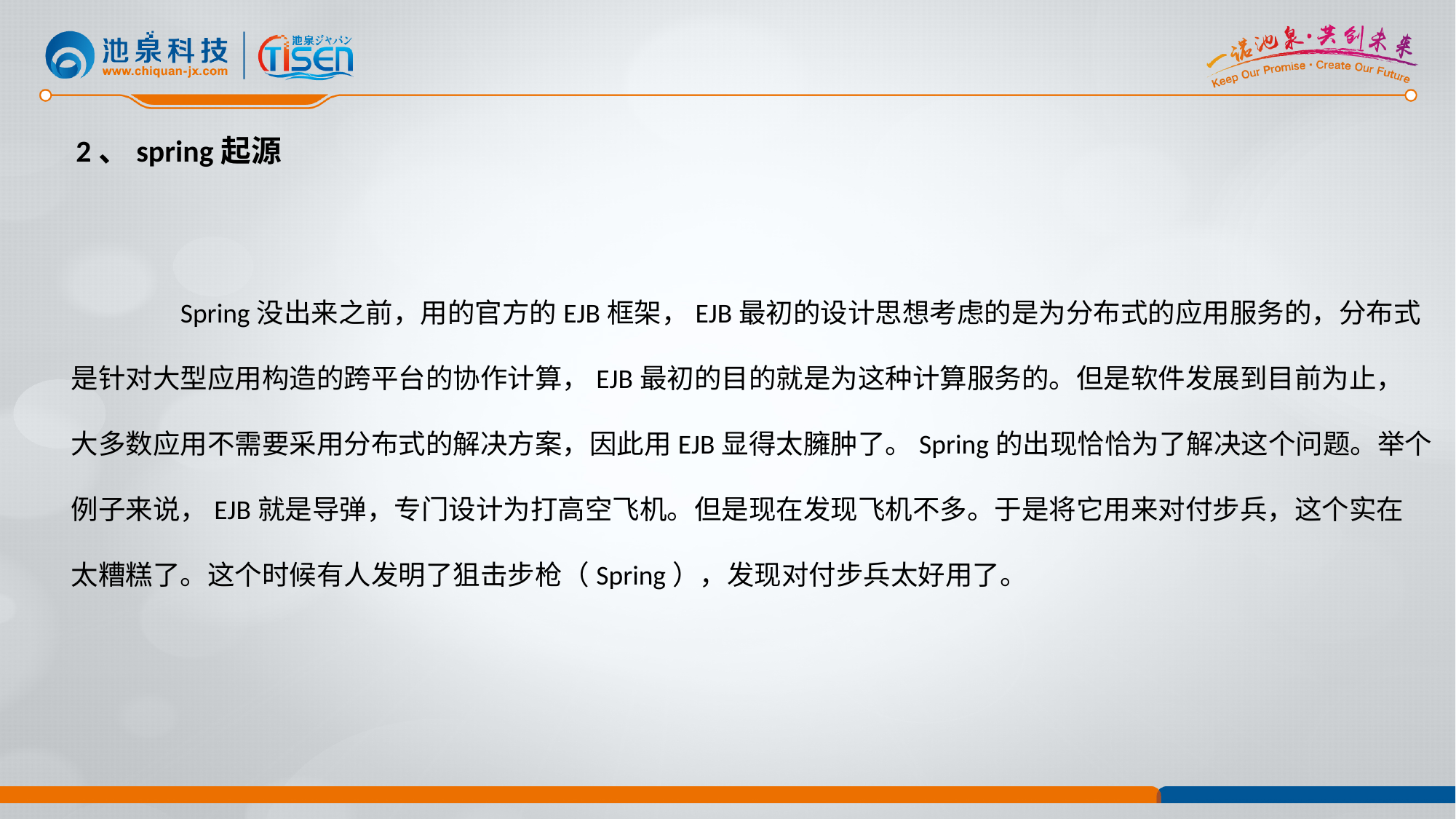

2、spring起源
	Spring没出来之前，用的官方的EJB框架，EJB最初的设计思想考虑的是为分布式的应用服务的，分布式
是针对大型应用构造的跨平台的协作计算，EJB最初的目的就是为这种计算服务的。但是软件发展到目前为止，
大多数应用不需要采用分布式的解决方案，因此用EJB显得太臃肿了。Spring的出现恰恰为了解决这个问题。举个
例子来说，EJB就是导弹，专门设计为打高空飞机。但是现在发现飞机不多。于是将它用来对付步兵，这个实在
太糟糕了。这个时候有人发明了狙击步枪（Spring），发现对付步兵太好用了。